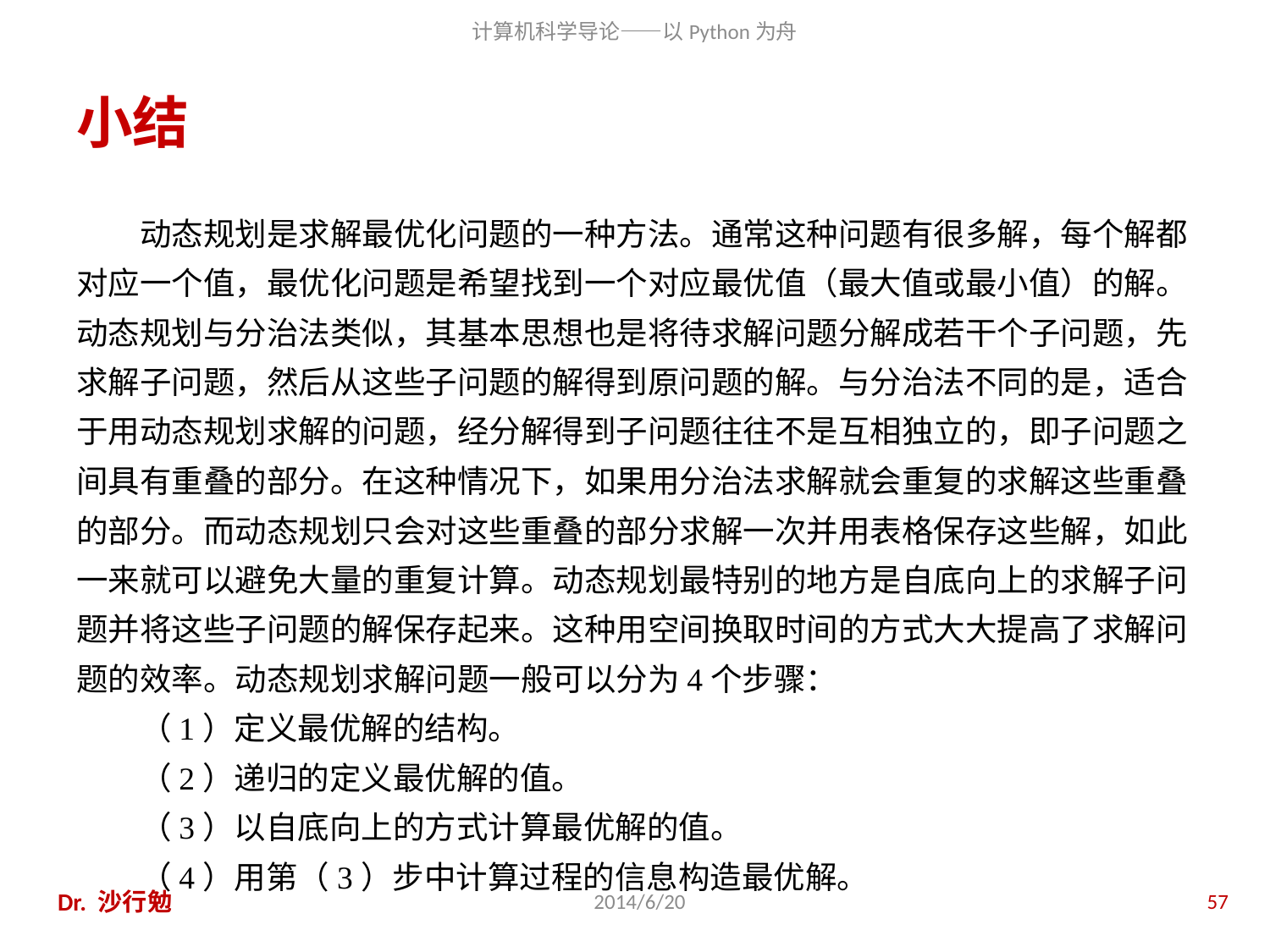

# 小结
动态规划是求解最优化问题的一种方法。通常这种问题有很多解，每个解都对应一个值，最优化问题是希望找到一个对应最优值（最大值或最小值）的解。动态规划与分治法类似，其基本思想也是将待求解问题分解成若干个子问题，先求解子问题，然后从这些子问题的解得到原问题的解。与分治法不同的是，适合于用动态规划求解的问题，经分解得到子问题往往不是互相独立的，即子问题之间具有重叠的部分。在这种情况下，如果用分治法求解就会重复的求解这些重叠的部分。而动态规划只会对这些重叠的部分求解一次并用表格保存这些解，如此一来就可以避免大量的重复计算。动态规划最特别的地方是自底向上的求解子问题并将这些子问题的解保存起来。这种用空间换取时间的方式大大提高了求解问题的效率。动态规划求解问题一般可以分为4个步骤：
（1）定义最优解的结构。
（2）递归的定义最优解的值。
（3）以自底向上的方式计算最优解的值。
（4）用第（3）步中计算过程的信息构造最优解。

Dr. 沙行勉
2014/6/20
57